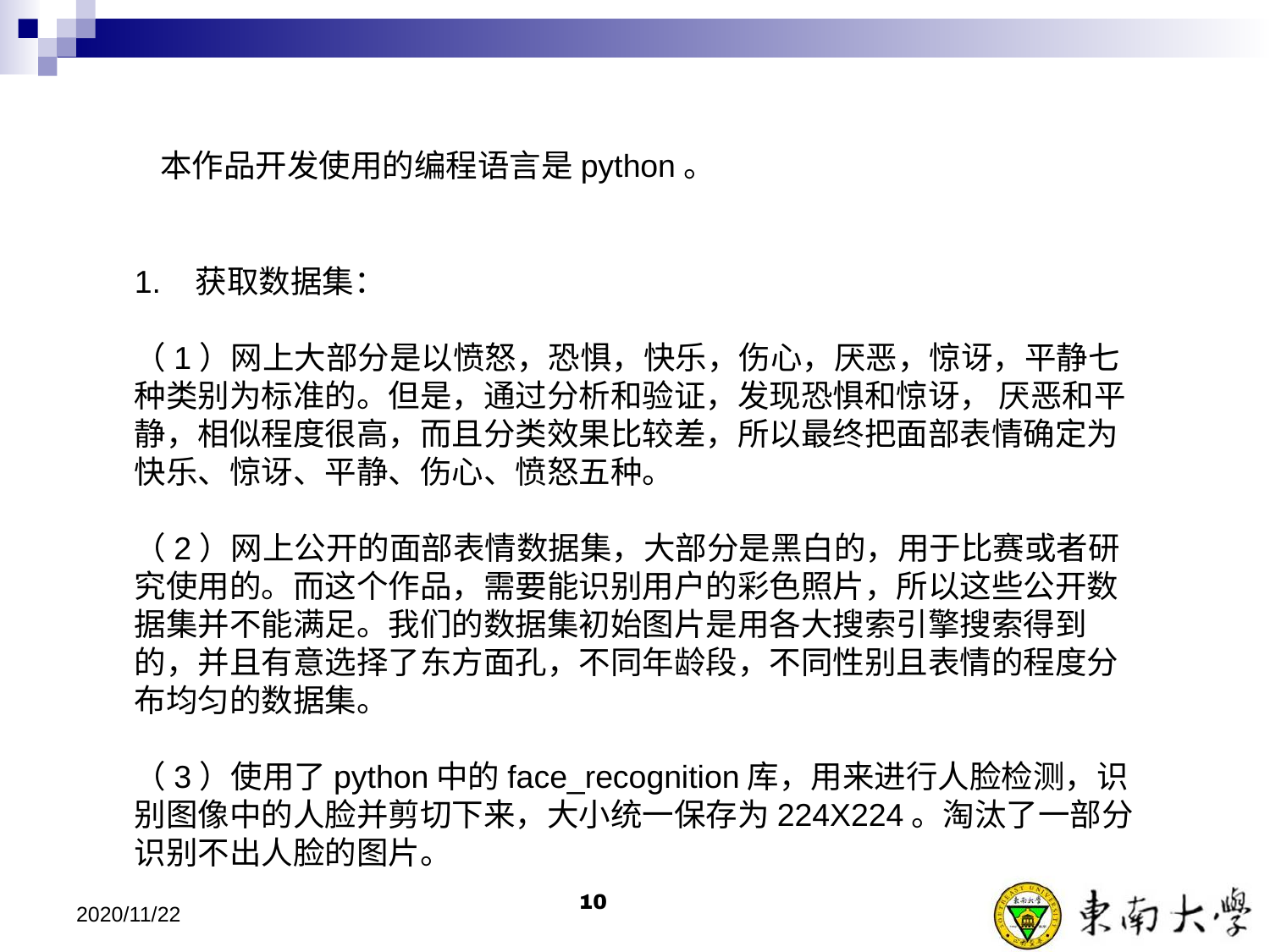

本作品开发使用的编程语言是python。
1.   获取数据集：

（1）网上大部分是以愤怒，恐惧，快乐，伤心，厌恶，惊讶，平静七种类别为标准的。但是，通过分析和验证，发现恐惧和惊讶， 厌恶和平静，相似程度很高，而且分类效果比较差，所以最终把面部表情确定为快乐、惊讶、平静、伤心、愤怒五种。

（2）网上公开的面部表情数据集，大部分是黑白的，用于比赛或者研究使用的。而这个作品，需要能识别用户的彩色照片，所以这些公开数据集并不能满足。我们的数据集初始图片是用各大搜索引擎搜索得到的，并且有意选择了东方面孔，不同年龄段，不同性别且表情的程度分布均匀的数据集。

（3）使用了python中的face_recognition库，用来进行人脸检测，识别图像中的人脸并剪切下来，大小统一保存为224X224。淘汰了一部分识别不出人脸的图片。

2020/11/22
10